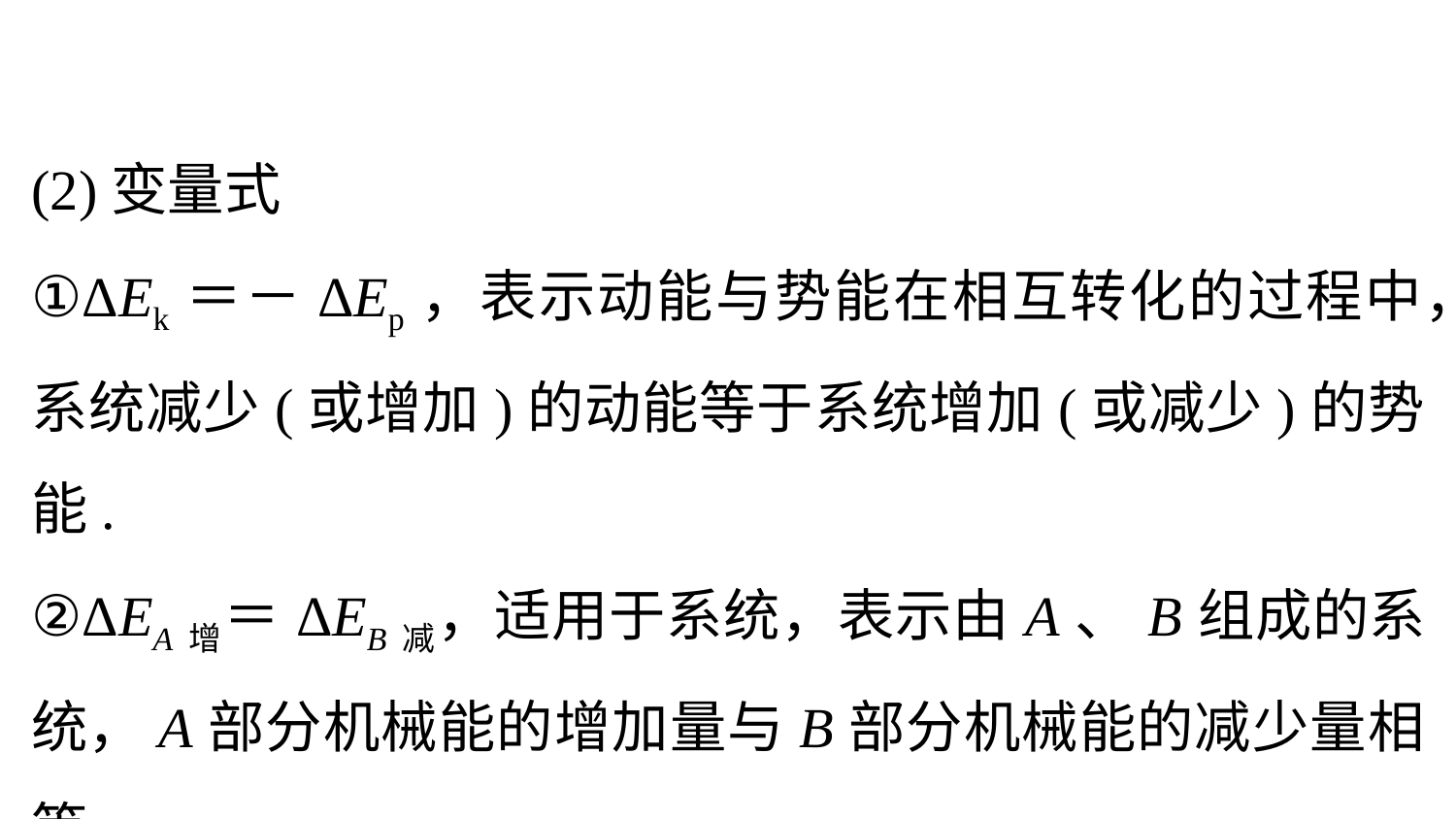

(2)变量式
①ΔEk＝－ΔEp，表示动能与势能在相互转化的过程中，系统减少(或增加)的动能等于系统增加(或减少)的势能.
②ΔEA增＝ΔEB减，适用于系统，表示由A、B组成的系统，A部分机械能的增加量与B部分机械能的减少量相等.